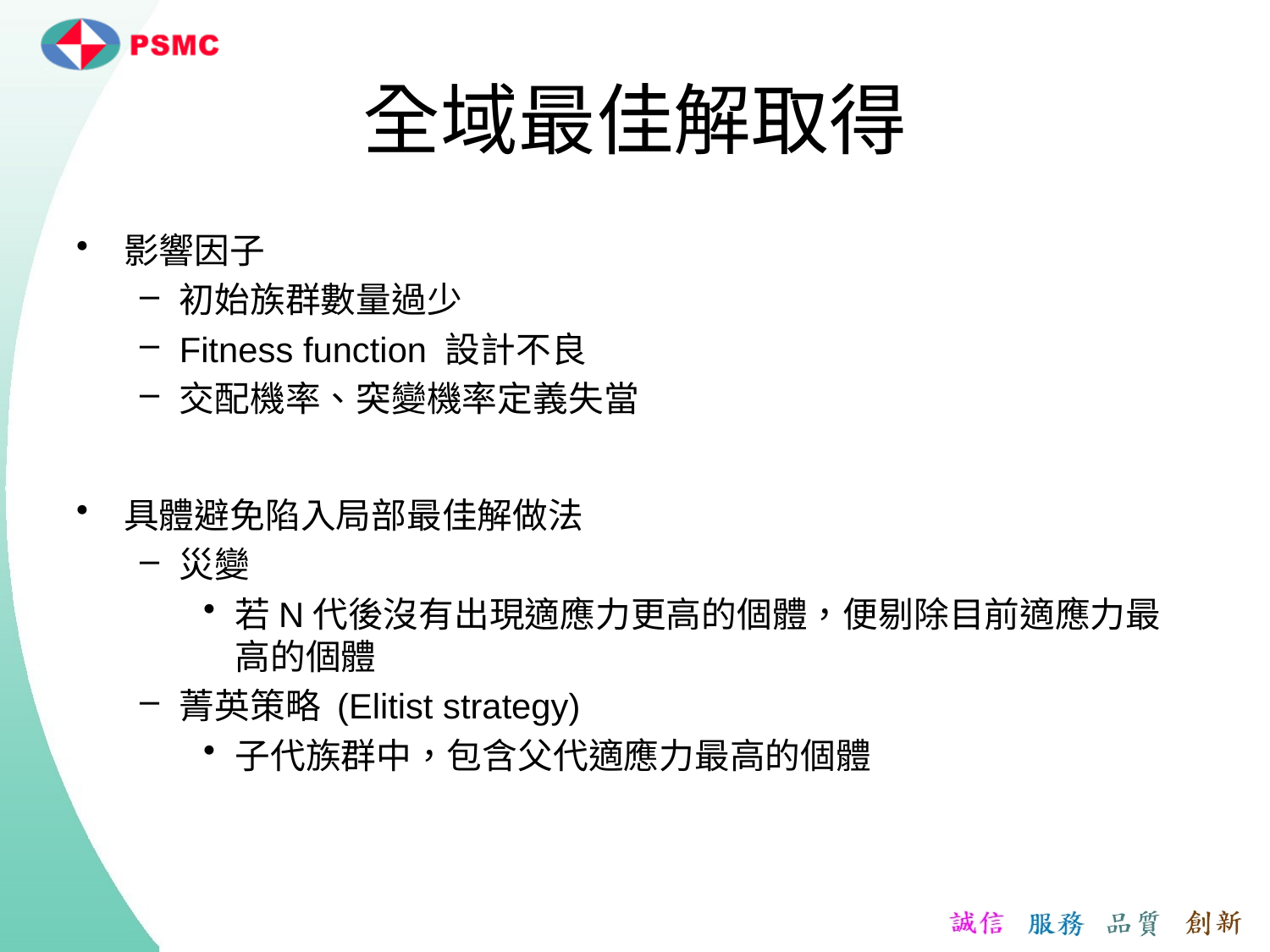

# 全域最佳解取得
影響因子
初始族群數量過少
Fitness function 設計不良
交配機率、突變機率定義失當

具體避免陷入局部最佳解做法
災變
若N代後沒有出現適應力更高的個體，便剔除目前適應力最高的個體
菁英策略 (Elitist strategy)
子代族群中，包含父代適應力最高的個體